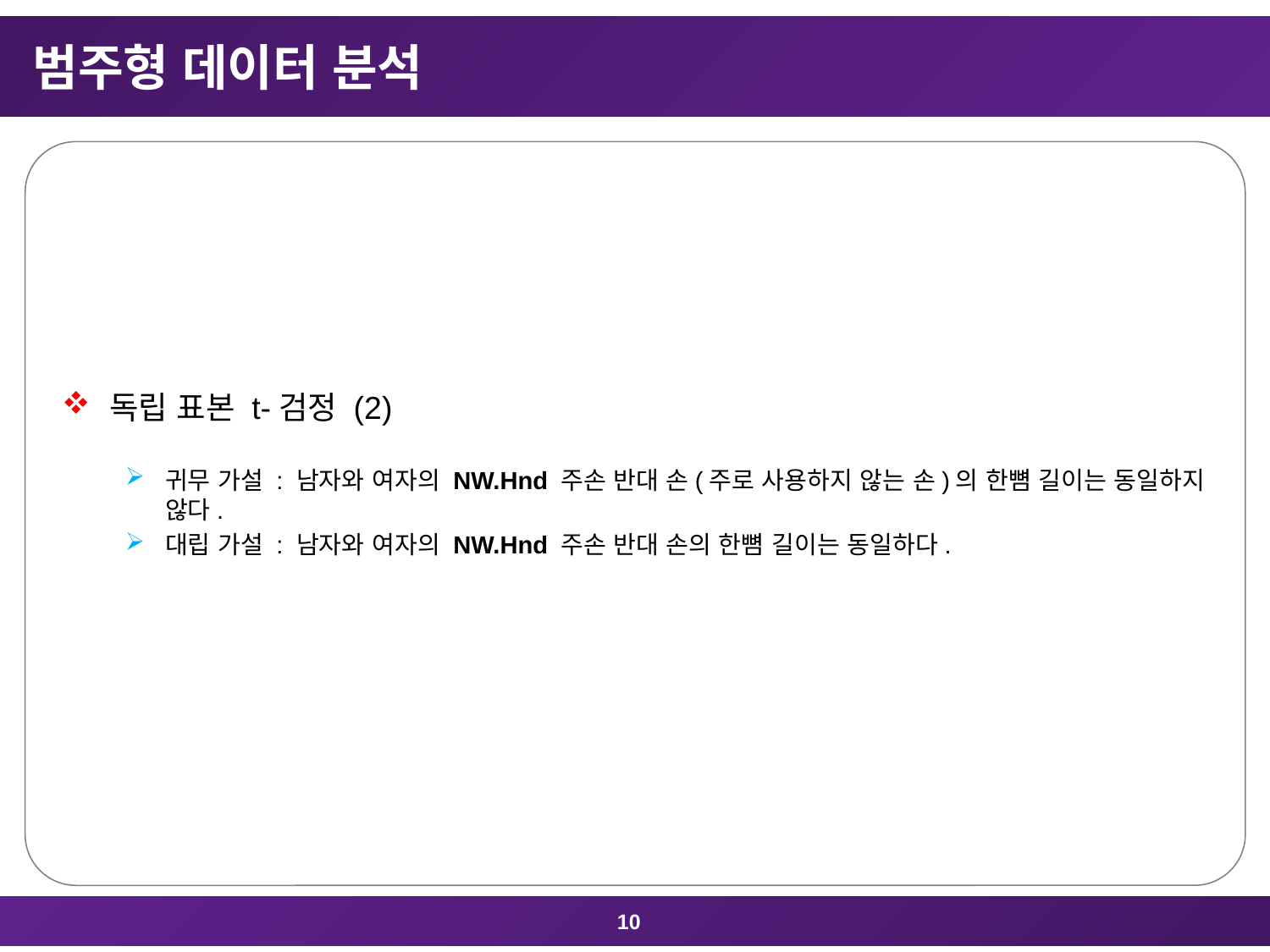

# 범주형 데이터 분석
독립 표본 t-검정 (2)

귀무 가설 : 남자와 여자의 NW.Hnd 주손 반대 손(주로 사용하지 않는 손)의 한뼘 길이는 동일하지 않다.
대립 가설 : 남자와 여자의 NW.Hnd 주손 반대 손의 한뼘 길이는 동일하다.
10